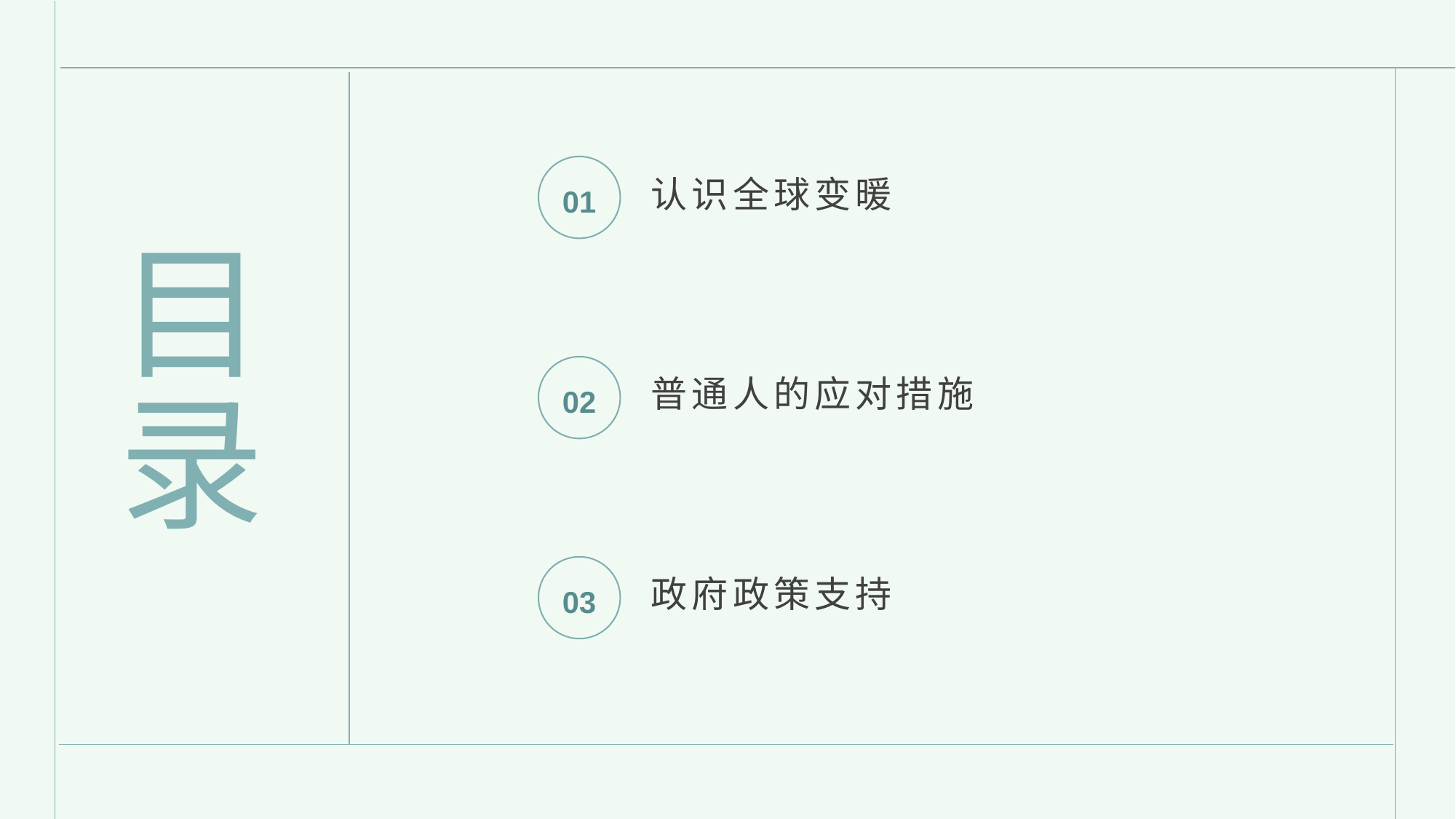

认识全球变暖
01
目录
普通人的应对措施
02
政府政策支持
03